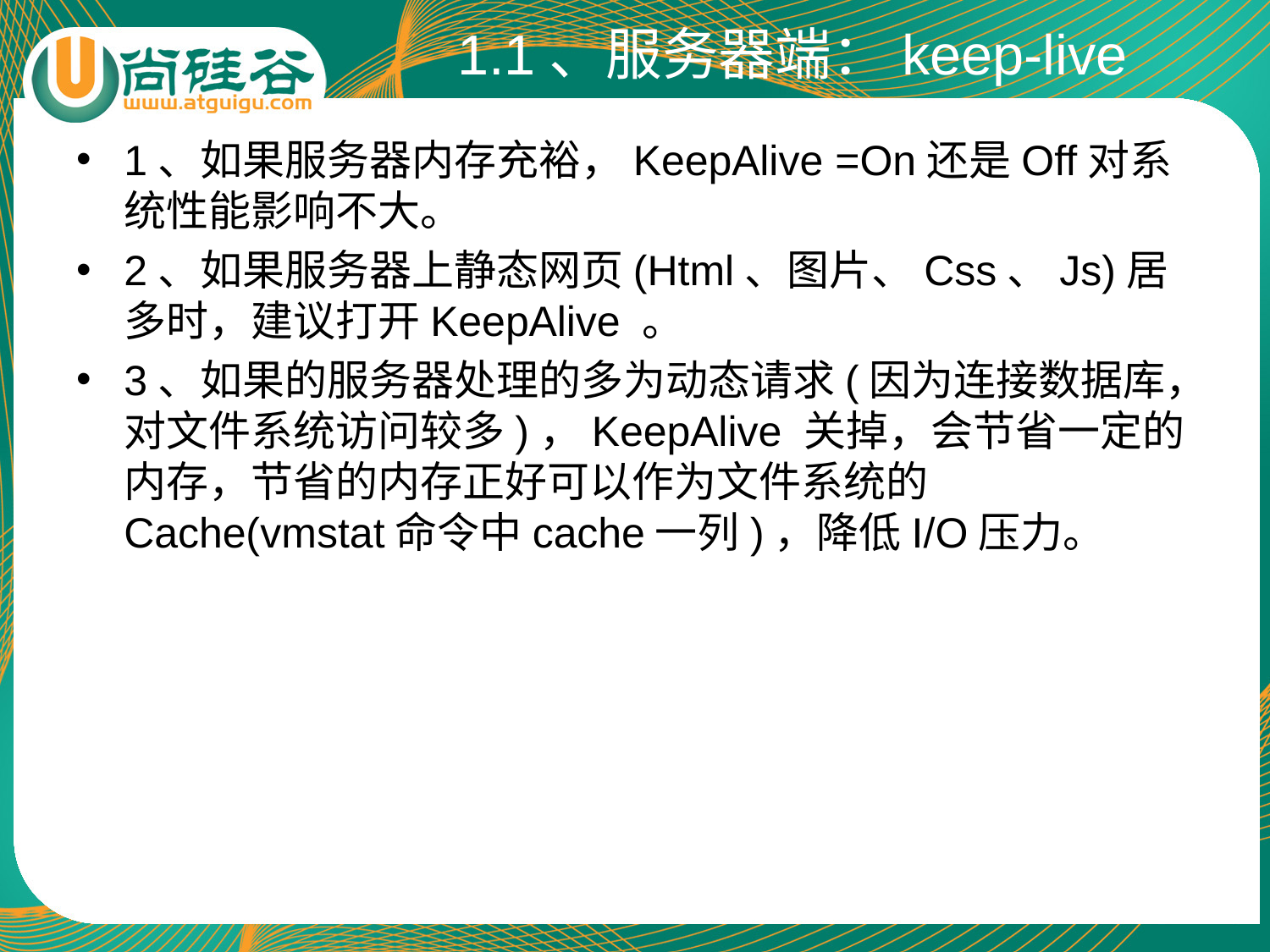

# 1.1、服务器端：keep-live
1、如果服务器内存充裕，KeepAlive =On还是Off对系统性能影响不大。
2、如果服务器上静态网页(Html、图片、Css、Js)居多时，建议打开KeepAlive 。
3、如果的服务器处理的多为动态请求(因为连接数据库，对文件系统访问较多)，KeepAlive 关掉，会节省一定的内存，节省的内存正好可以作为文件系统的Cache(vmstat命令中cache一列)，降低I/O压力。